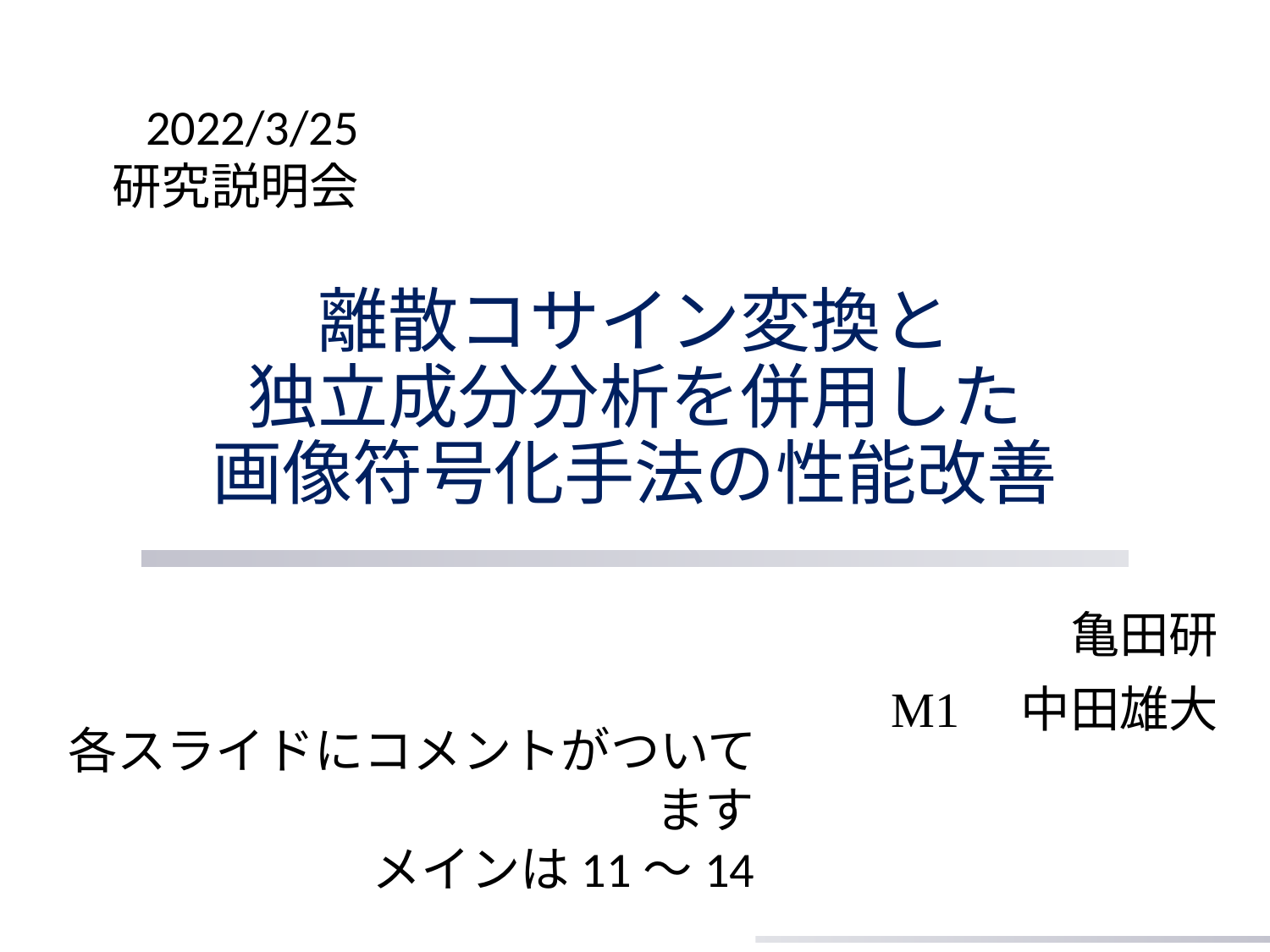

2022/3/25
研究説明会
# 離散コサイン変換と 独立成分分析を併用した 画像符号化手法の性能改善
亀田研
M1　中田雄大
各スライドにコメントがついてます
メインは11～14